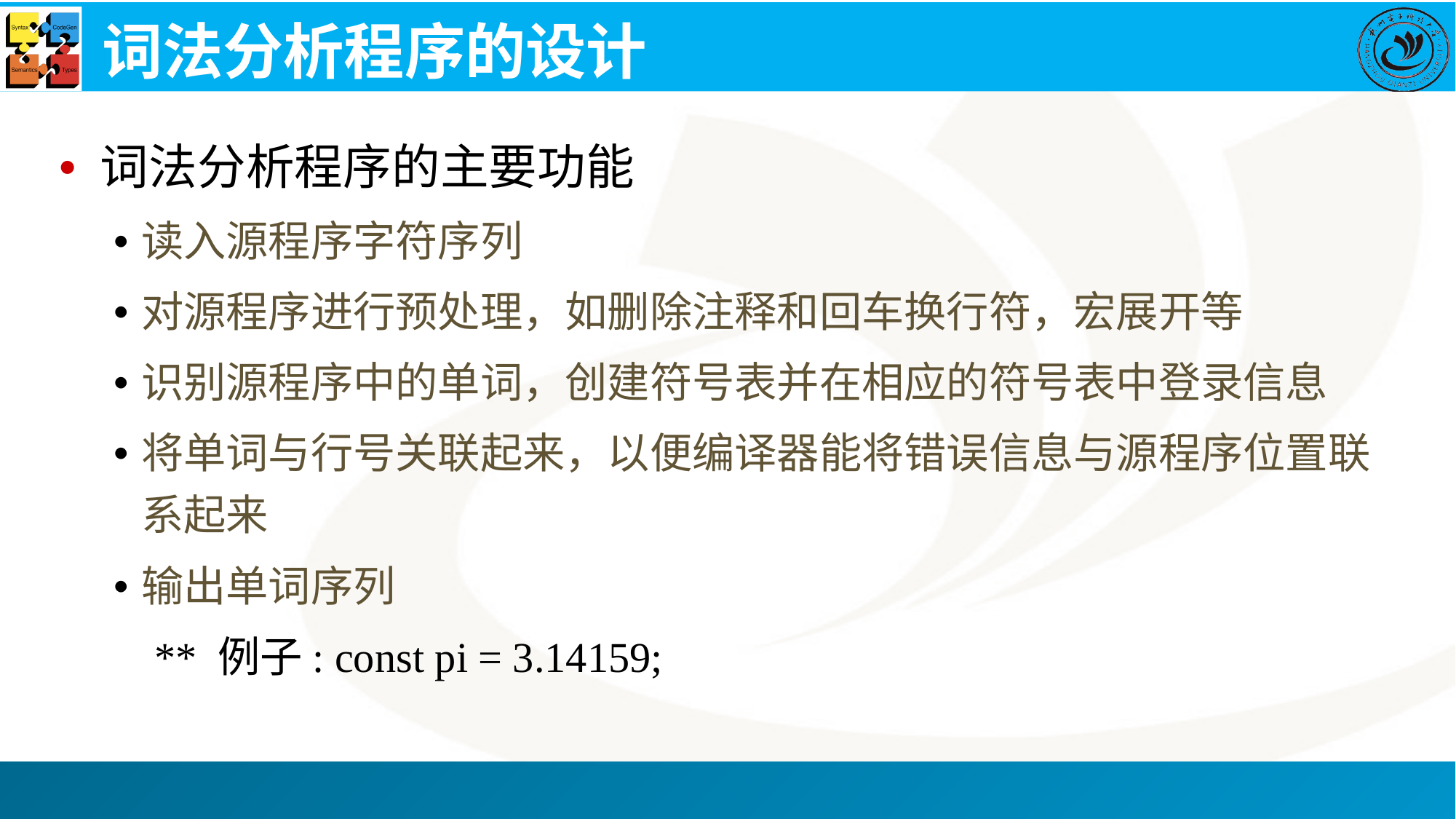

# 词法分析程序的设计
词法分析程序的主要功能
读入源程序字符序列
对源程序进行预处理，如删除注释和回车换行符，宏展开等
识别源程序中的单词，创建符号表并在相应的符号表中登录信息
将单词与行号关联起来，以便编译器能将错误信息与源程序位置联系起来
输出单词序列
         ** 例子: const pi = 3.14159;
3